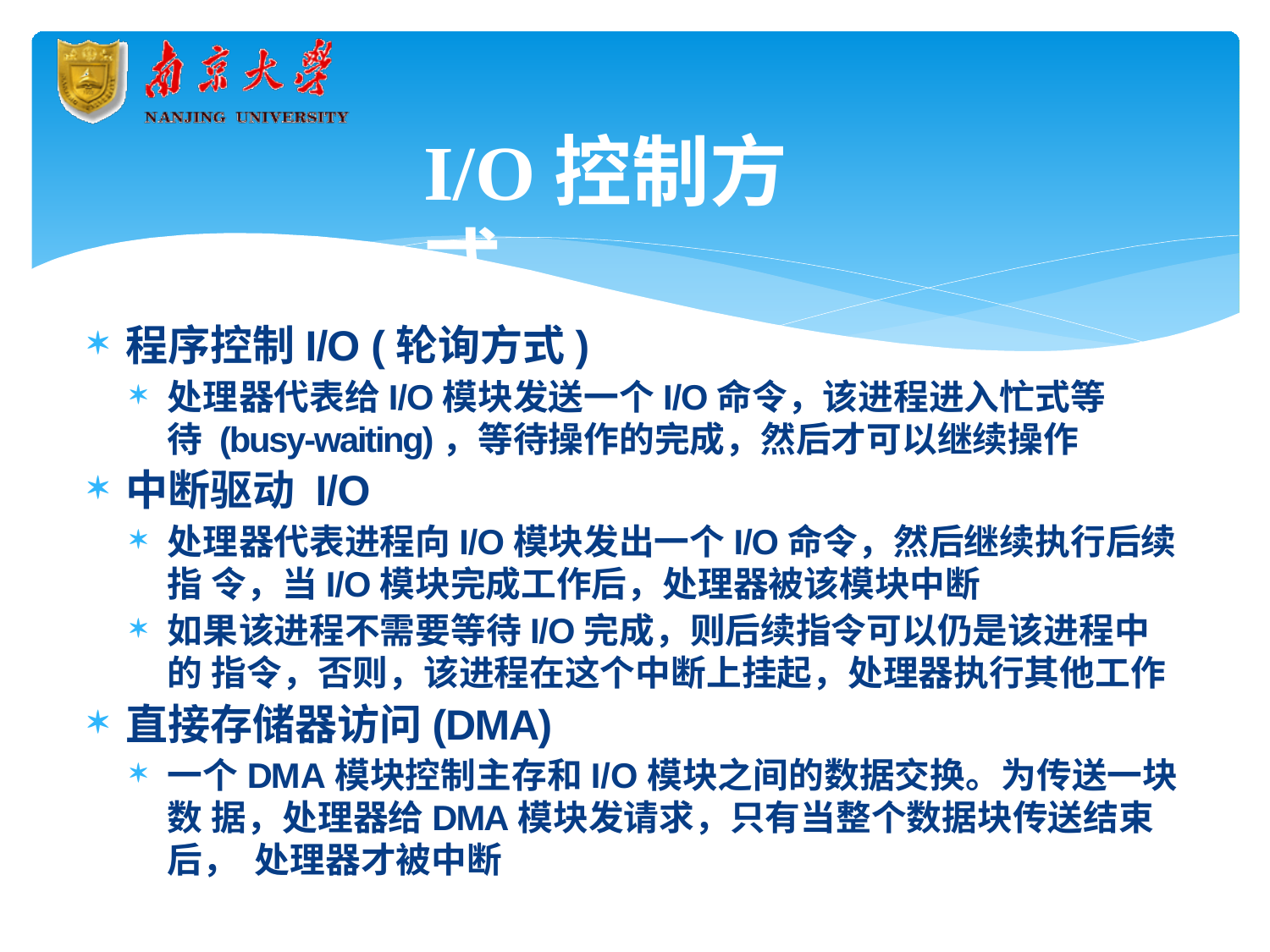

# I/O控制方式
程序控制I/O (轮询方式)
处理器代表给I/O模块发送一个I/O命令，该进程进入忙式等待 (busy-waiting)，等待操作的完成，然后才可以继续操作
中断驱动I/O
处理器代表进程向I/O模块发出一个I/O命令，然后继续执行后续指 令，当I/O模块完成工作后，处理器被该模块中断
如果该进程不需要等待I/O完成，则后续指令可以仍是该进程中的 指令，否则，该进程在这个中断上挂起，处理器执行其他工作
直接存储器访问(DMA)
一个DMA模块控制主存和I/O模块之间的数据交换。为传送一块数 据，处理器给DMA模块发请求，只有当整个数据块传送结束后，  处理器才被中断